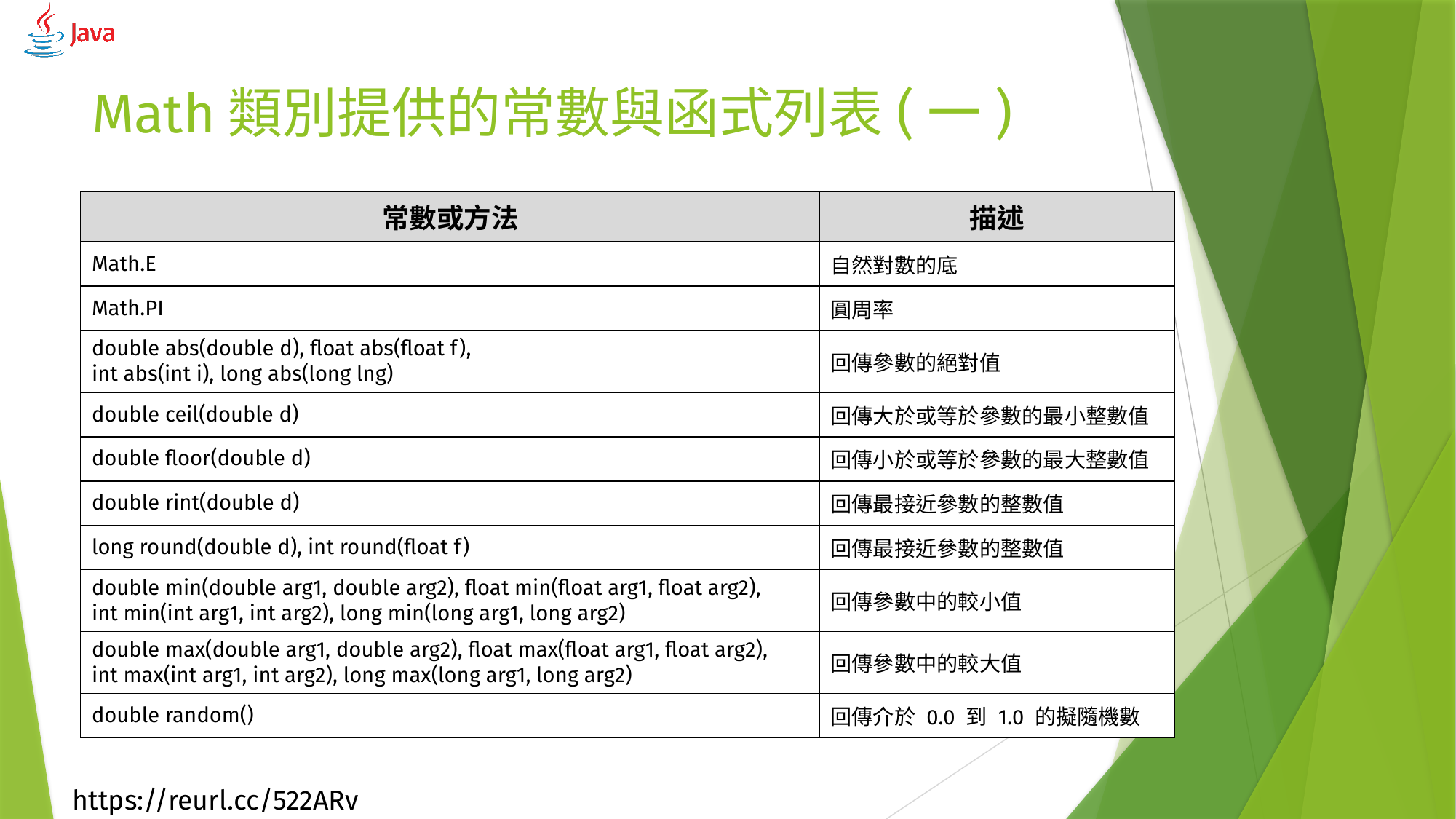

# Math類別提供的常數與函式列表(一)
| 常數或方法 | 描述 |
| --- | --- |
| Math.E | 自然對數的底 |
| Math.PI | 圓周率 |
| double abs(double d), float abs(float f), int abs(int i), long abs(long lng) | 回傳參數的絕對值 |
| double ceil(double d) | 回傳大於或等於參數的最小整數值 |
| double floor(double d) | 回傳小於或等於參數的最大整數值 |
| double rint(double d) | 回傳最接近參數的整數值 |
| long round(double d), int round(float f) | 回傳最接近參數的整數值 |
| double min(double arg1, double arg2), float min(float arg1, float arg2), int min(int arg1, int arg2), long min(long arg1, long arg2) | 回傳參數中的較小值 |
| double max(double arg1, double arg2), float max(float arg1, float arg2), int max(int arg1, int arg2), long max(long arg1, long arg2) | 回傳參數中的較大值 |
| double random() | 回傳介於 0.0 到 1.0 的擬隨機數 |